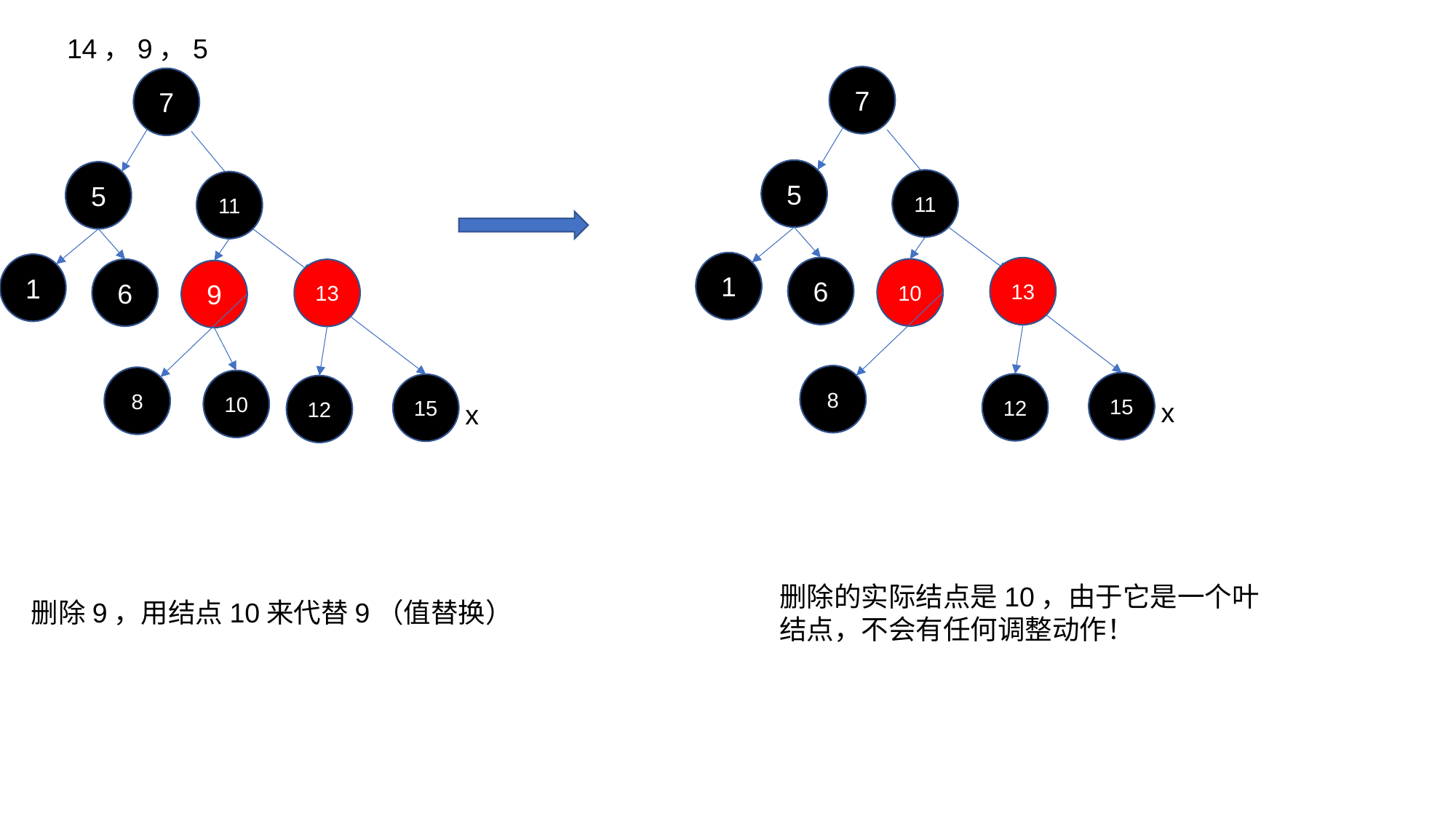

14，9，5

7
7
5
5
11
11

1
1
6
13
10
6
13
9
8
8
10
15
12
15
12
x
x
删除的实际结点是10，由于它是一个叶结点，不会有任何调整动作！
删除9，用结点10来代替9（值替换）